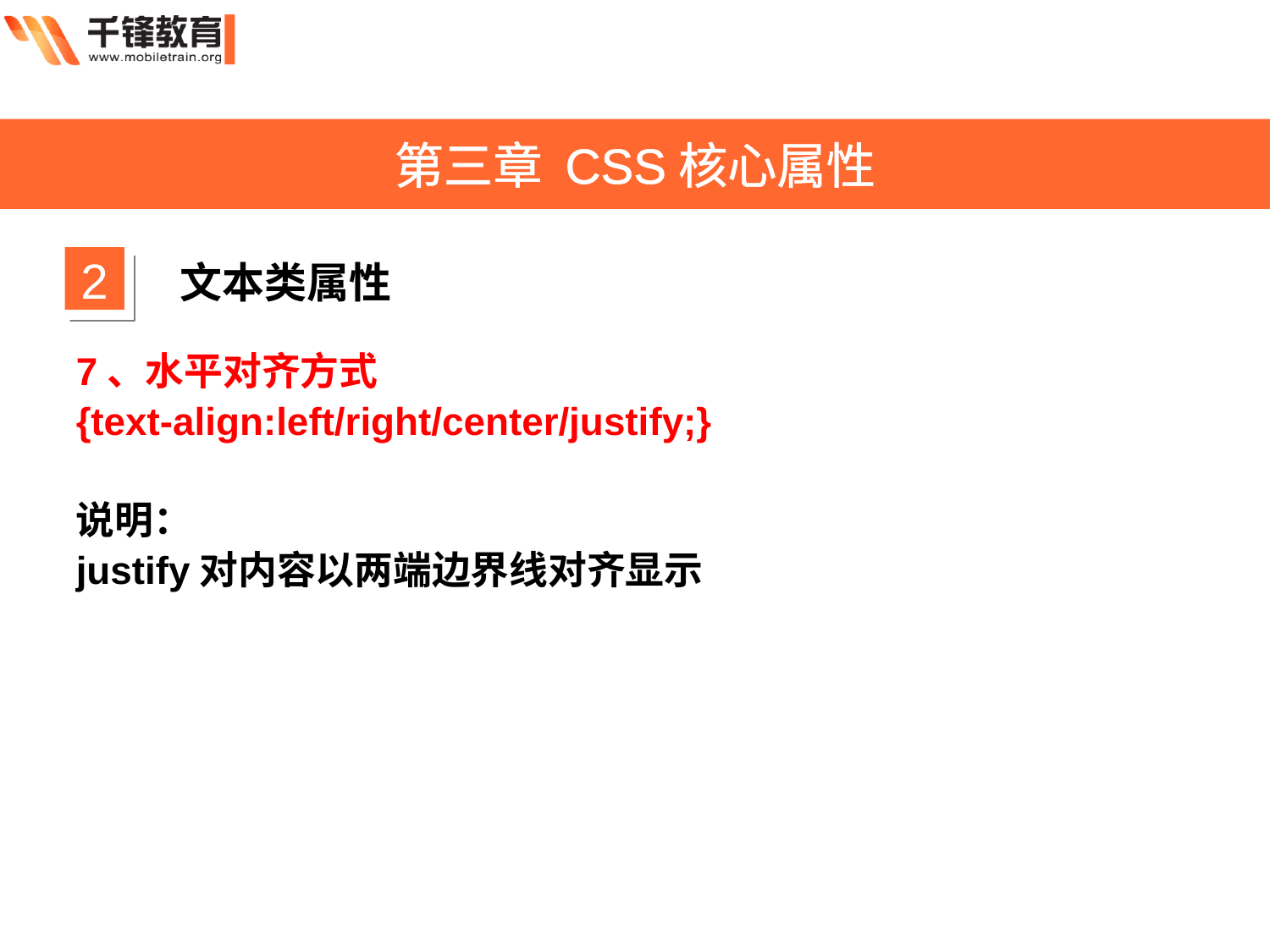

第三章 CSS核心属性
2

文本类属性

7、水平对齐方式
{text-align:left/right/center/justify;}

说明：
justify对内容以两端边界线对齐显示